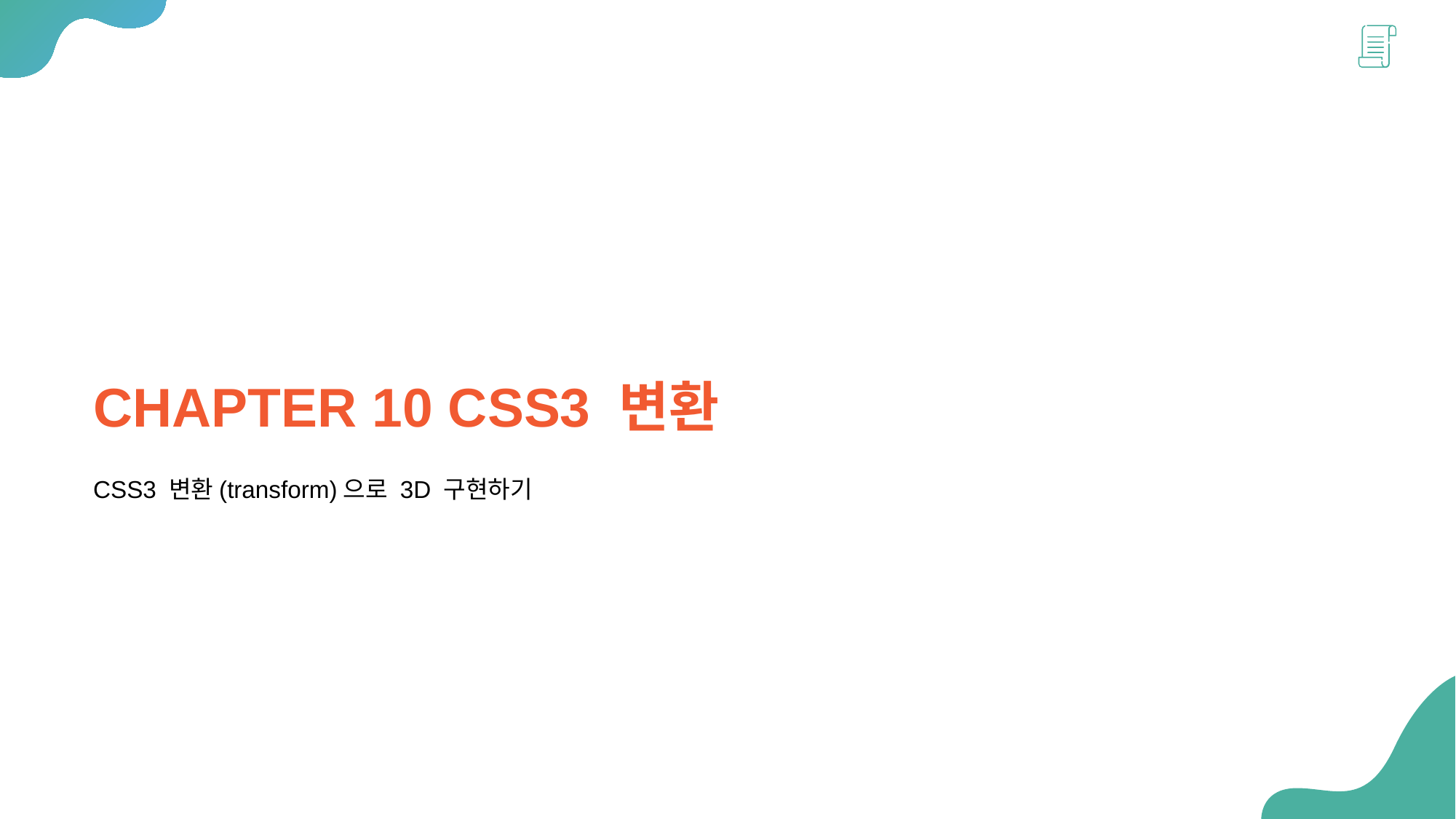

CHAPTER 10 CSS3 변환
CSS3 변환(transform)으로 3D 구현하기